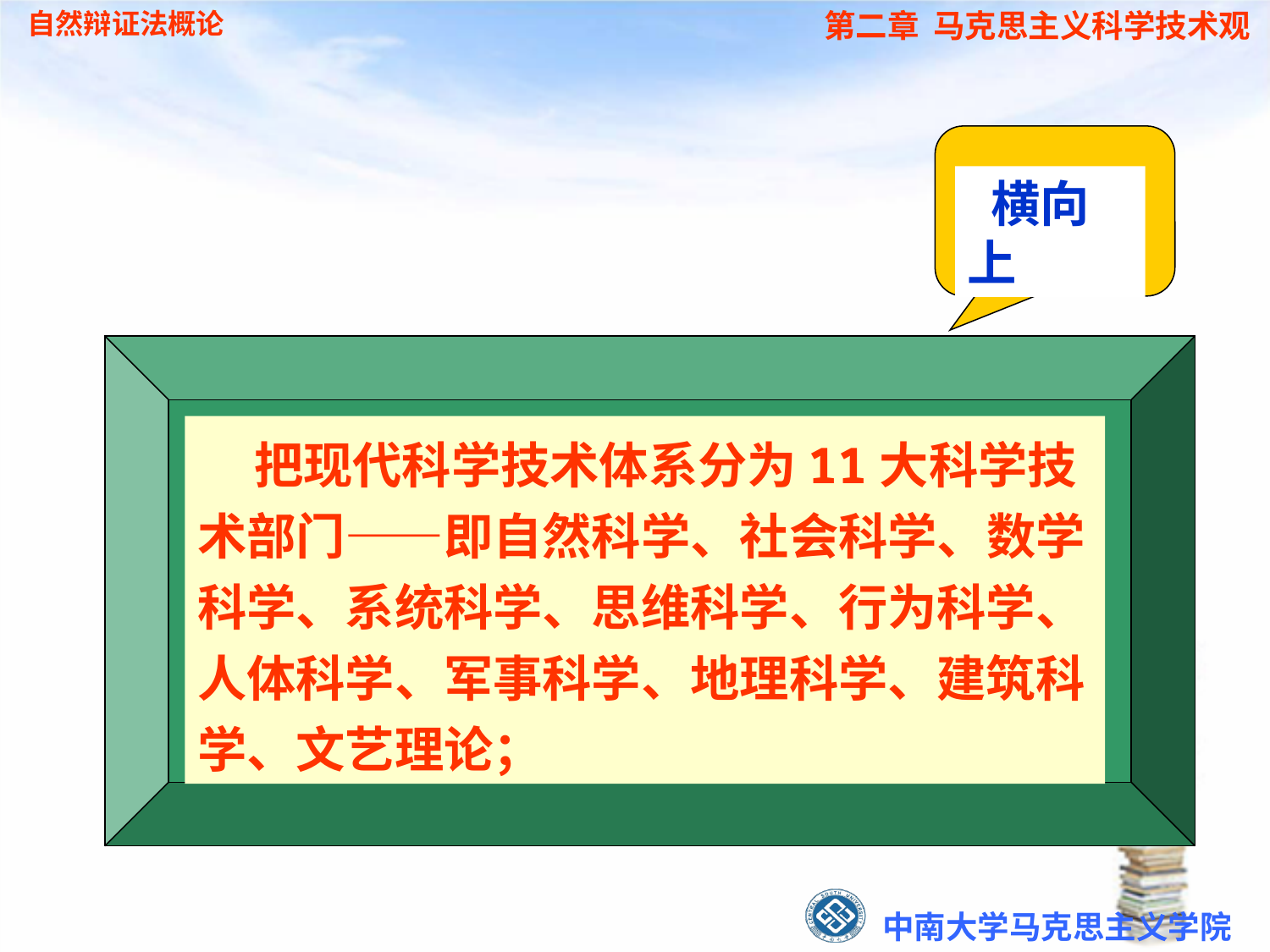

横向上

    把现代科学技术体系分为11大科学技术部门——即自然科学、社会科学、数学科学、系统科学、思维科学、行为科学、人体科学、军事科学、地理科学、建筑科学、文艺理论；